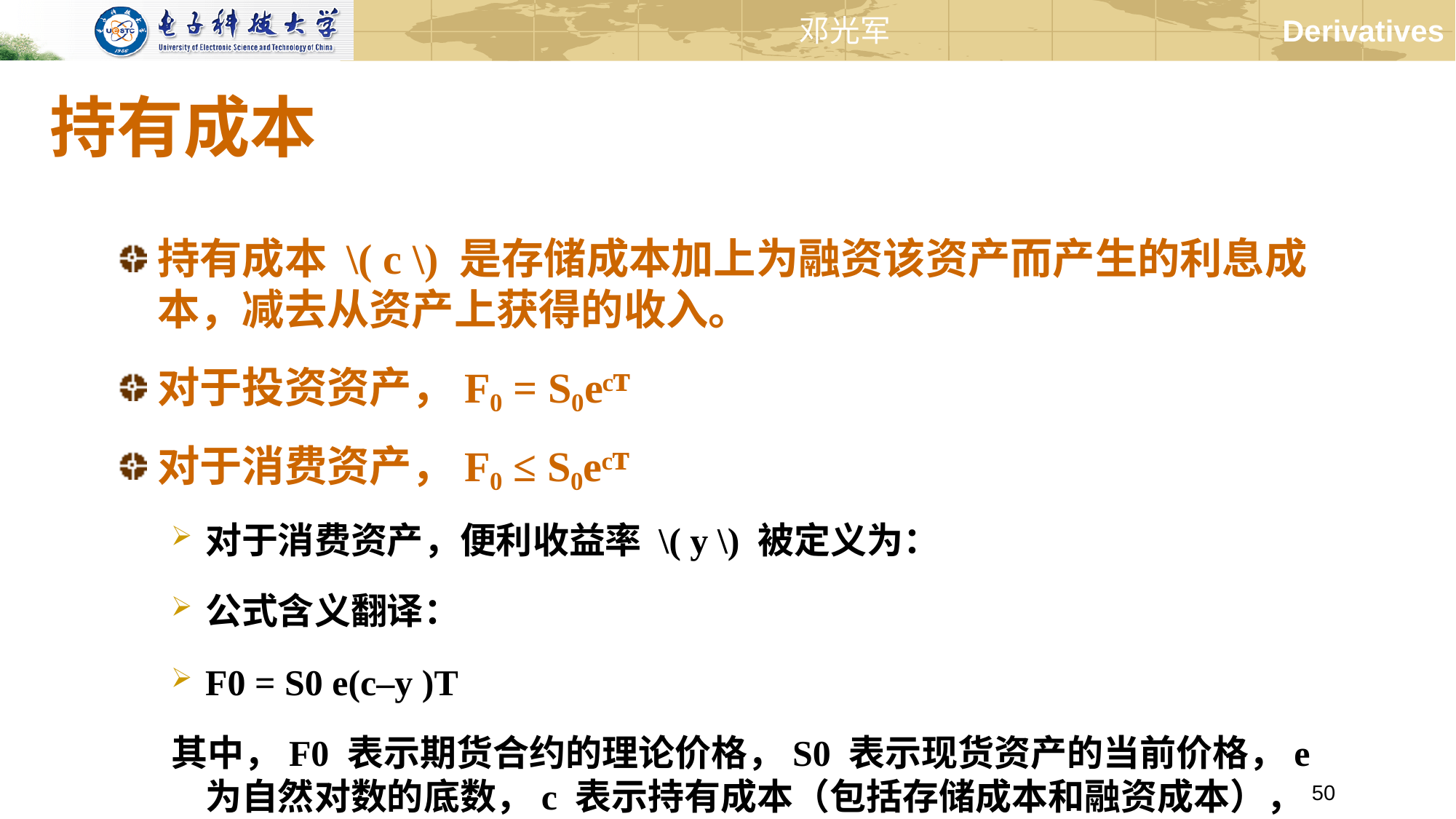

# 持有成本
持有成本 \( c \) 是存储成本加上为融资该资产而产生的利息成本，减去从资产上获得的收入。
对于投资资产，F₀ = S₀eᶜᵀ
对于消费资产，F₀ ≤ S₀eᶜᵀ
对于消费资产，便利收益率 \( y \) 被定义为：
公式含义翻译：
F0 = S0 e(c–y )T
其中，F0 表示期货合约的理论价格，S0 表示现货资产的当前价格，e 为自然对数的底数，c 表示持有成本（包括存储成本和融资成本），y 表示资产产生的收入收益率，T 表示到期时间。